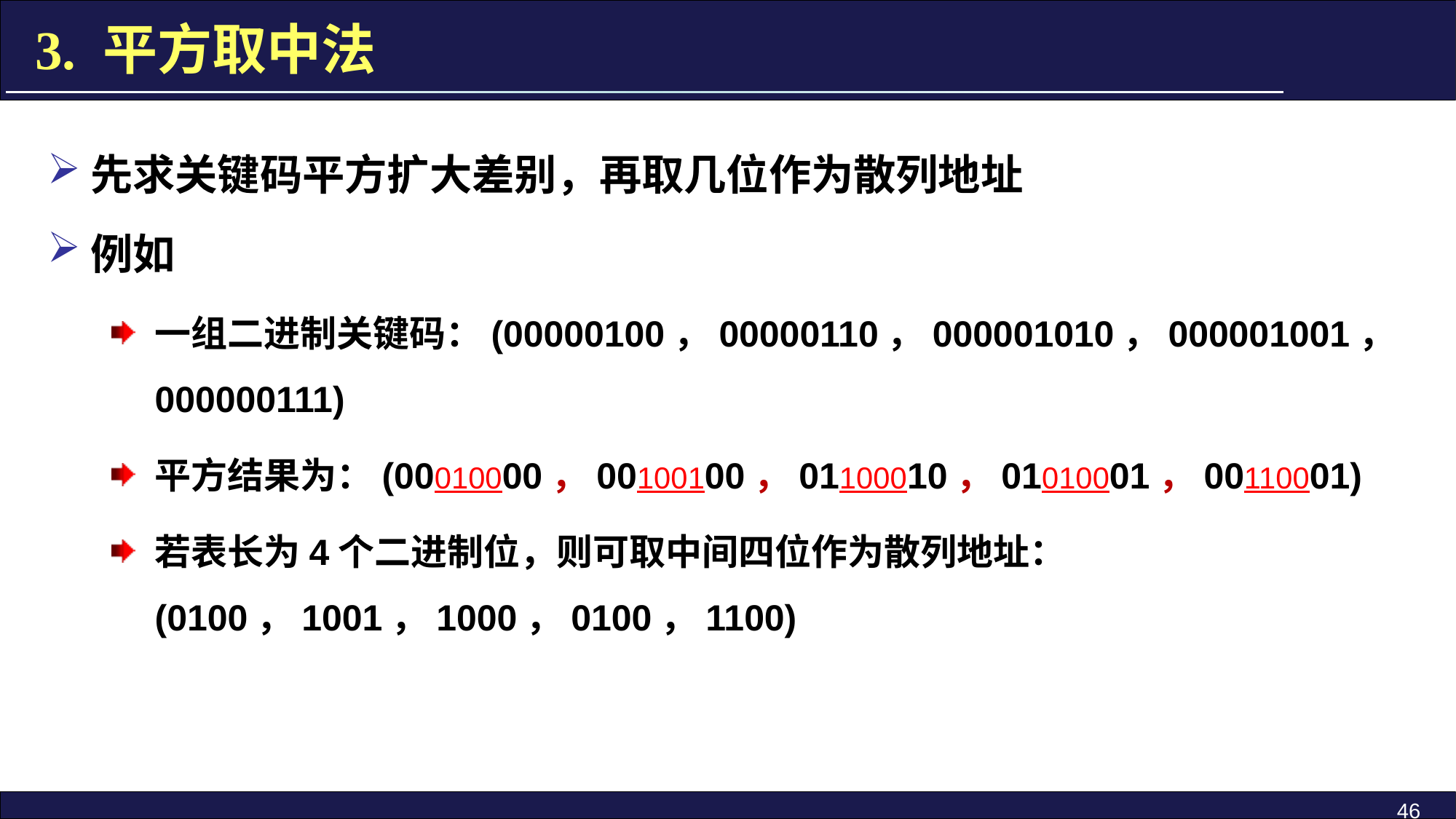

3. 平方取中法
先求关键码平方扩大差别，再取几位作为散列地址
例如
一组二进制关键码：(00000100，00000110，000001010，000001001，000000111)
平方结果为：(00010000，00100100，01100010，01010001，00110001)
若表长为4个二进制位，则可取中间四位作为散列地址：(0100，1001，1000，0100，1100)
46